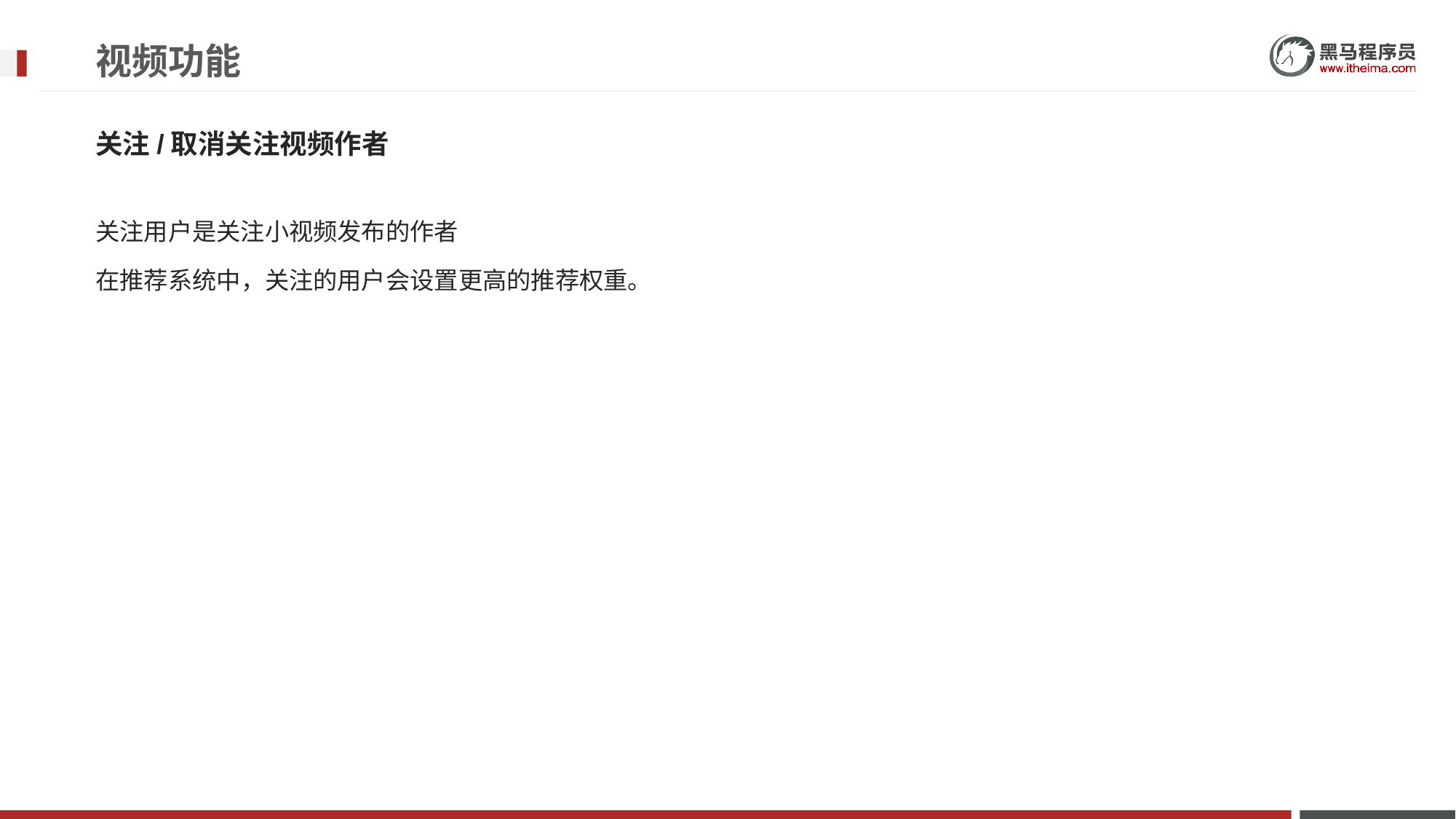

# 视频功能
关注/取消关注视频作者
关注用户是关注小视频发布的作者
在推荐系统中，关注的用户会设置更高的推荐权重。